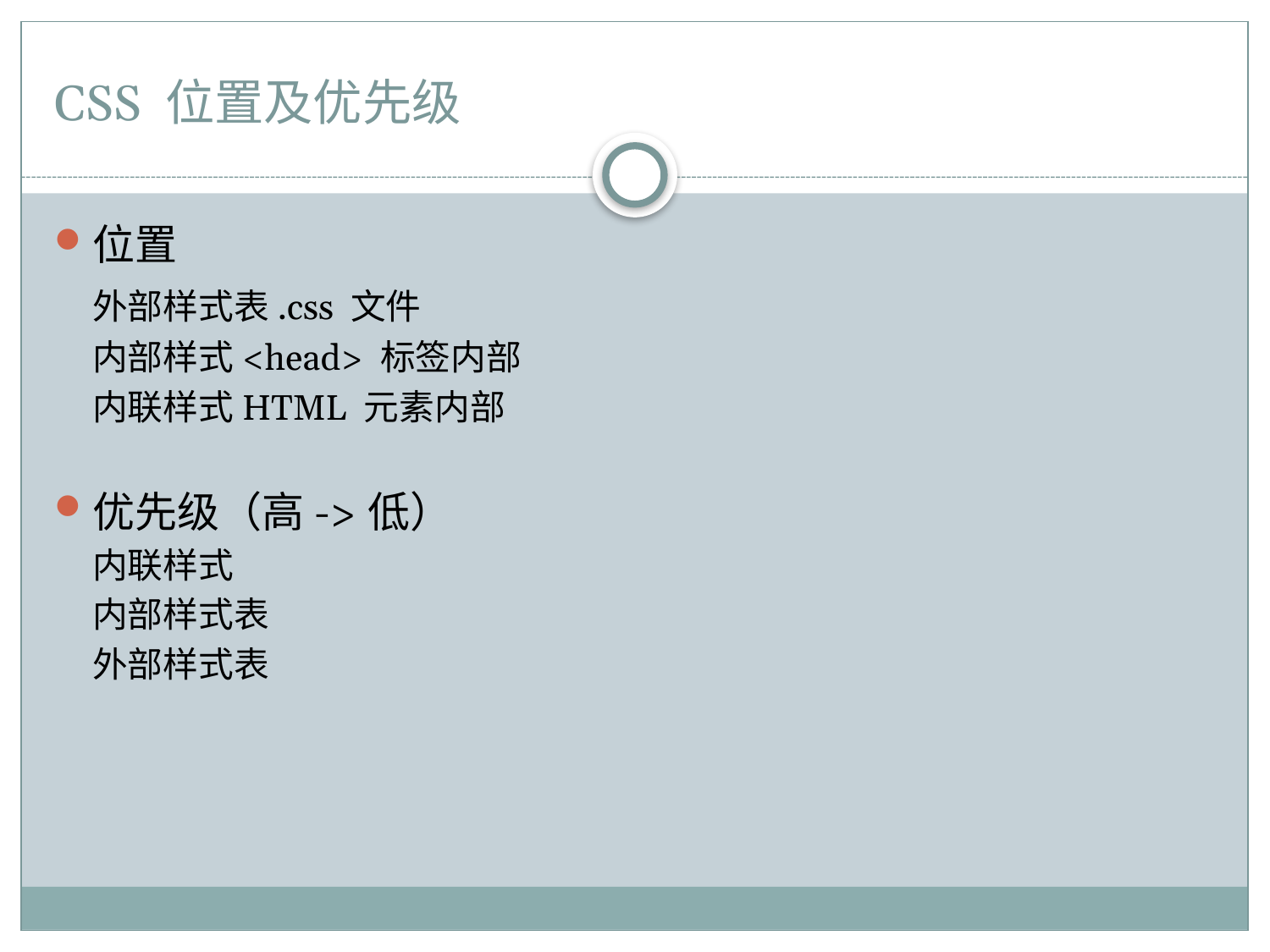

# CSS 位置及优先级
位置
	外部样式表.css 文件
	内部样式<head> 标签内部
	内联样式HTML 元素内部

优先级（高->低）
	内联样式
	内部样式表
	外部样式表